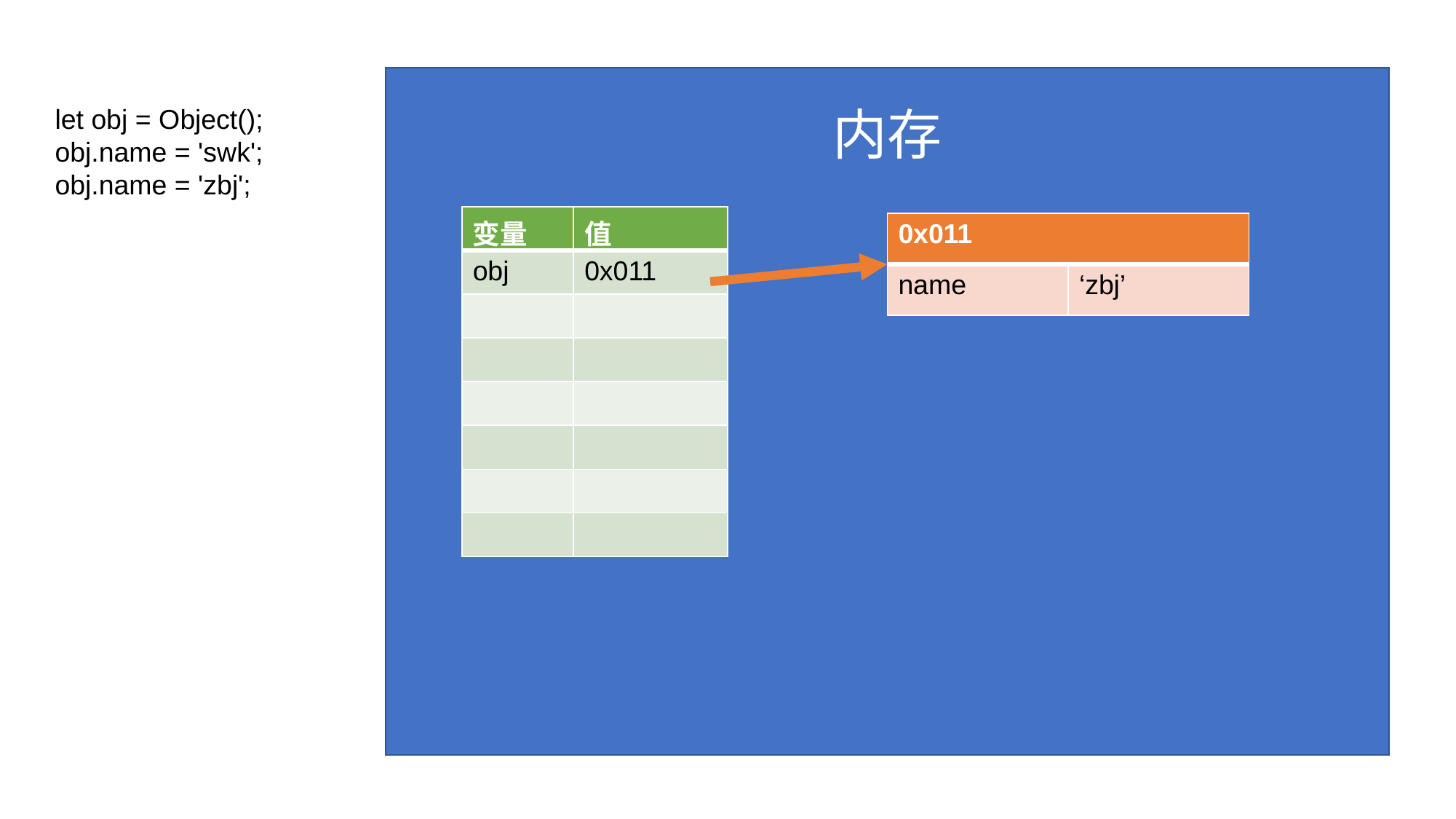

内存

let obj = Object();
obj.name = 'swk';
obj.name = 'zbj';
| 变量 | 值 |
| --- | --- |
| obj | 0x011 |
|  |  |
|  |  |
|  |  |
|  |  |
|  |  |
|  |  |
| 0x011 |  |
| --- | --- |
| name | ‘zbj’ |